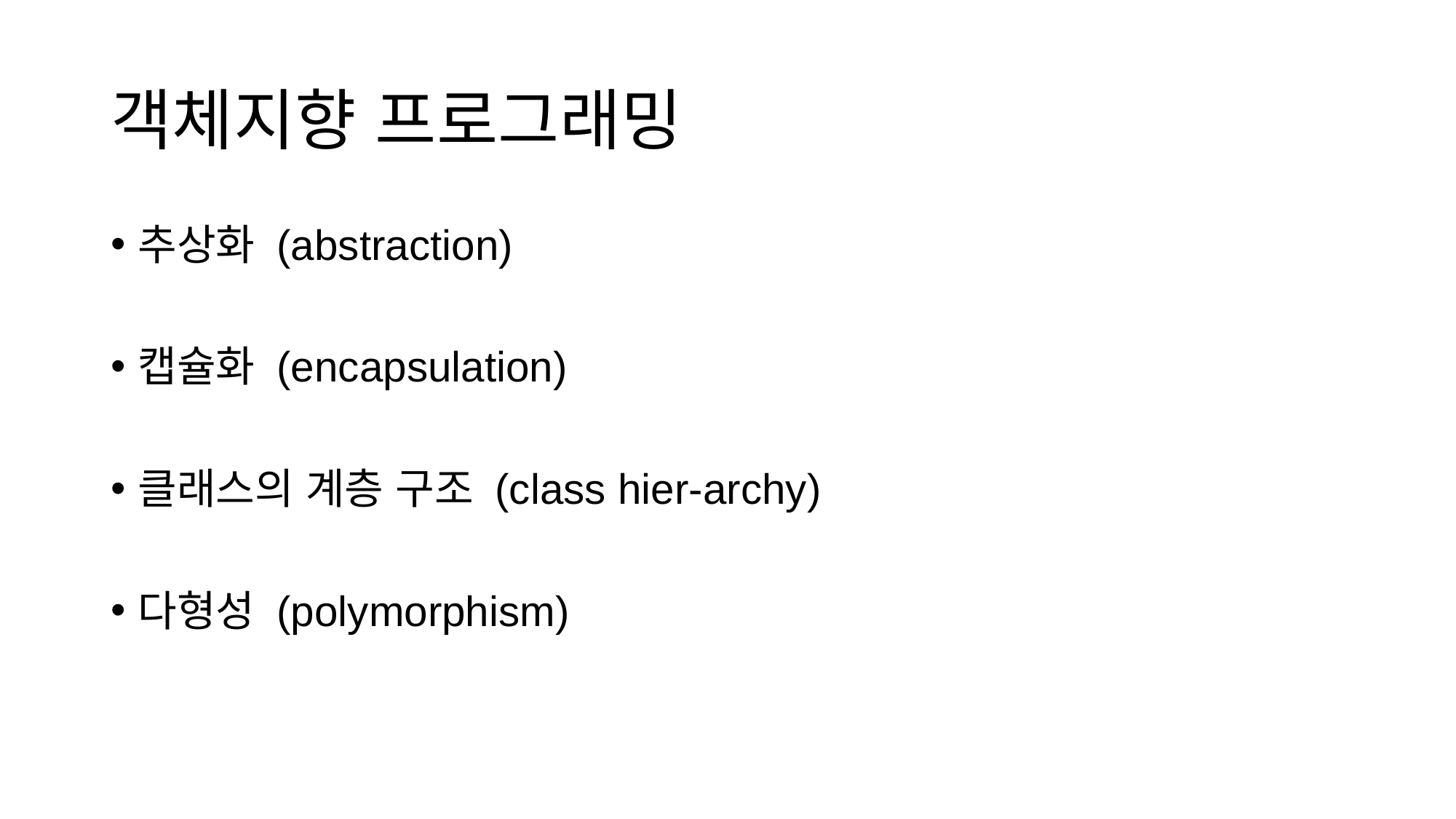

# 객체지향 프로그래밍
추상화 (abstraction)

캡슐화 (encapsulation)

클래스의 계층 구조 (class hier-archy)

다형성 (polymorphism)